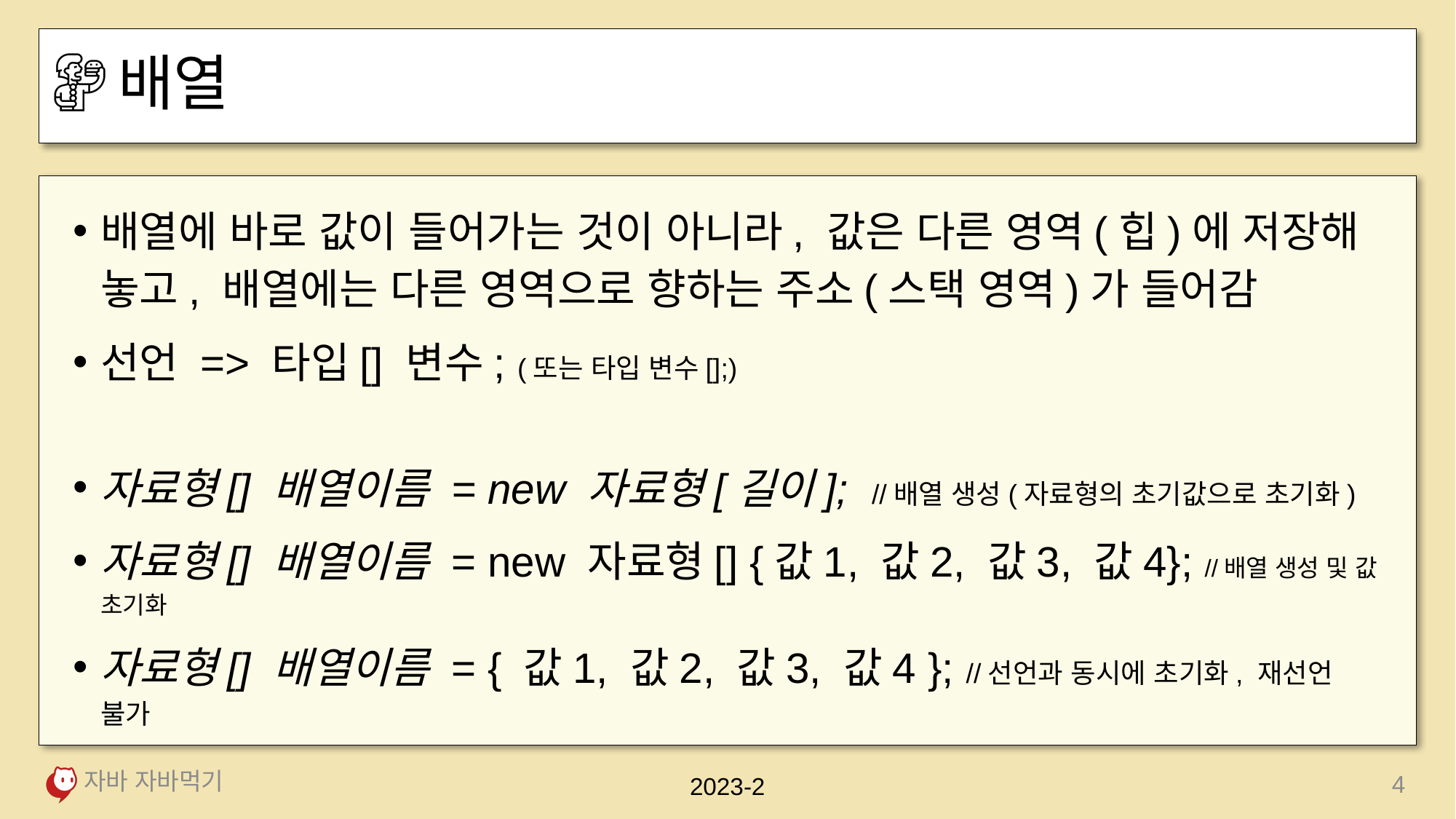

# 배열
배열에 바로 값이 들어가는 것이 아니라, 값은 다른 영역(힙)에 저장해 놓고, 배열에는 다른 영역으로 향하는 주소(스택 영역)가 들어감
선언 => 타입[] 변수; (또는 타입 변수[];)

자료형[] 배열이름 = new 자료형[길이];  //배열 생성(자료형의 초기값으로 초기화)
자료형[] 배열이름 = new 자료형[] {값1, 값2, 값3, 값4}; //배열 생성 및 값 초기화
자료형[] 배열이름 = { 값1, 값2, 값3, 값4 }; //선언과 동시에 초기화, 재선언 불가

자바 자바먹기
4